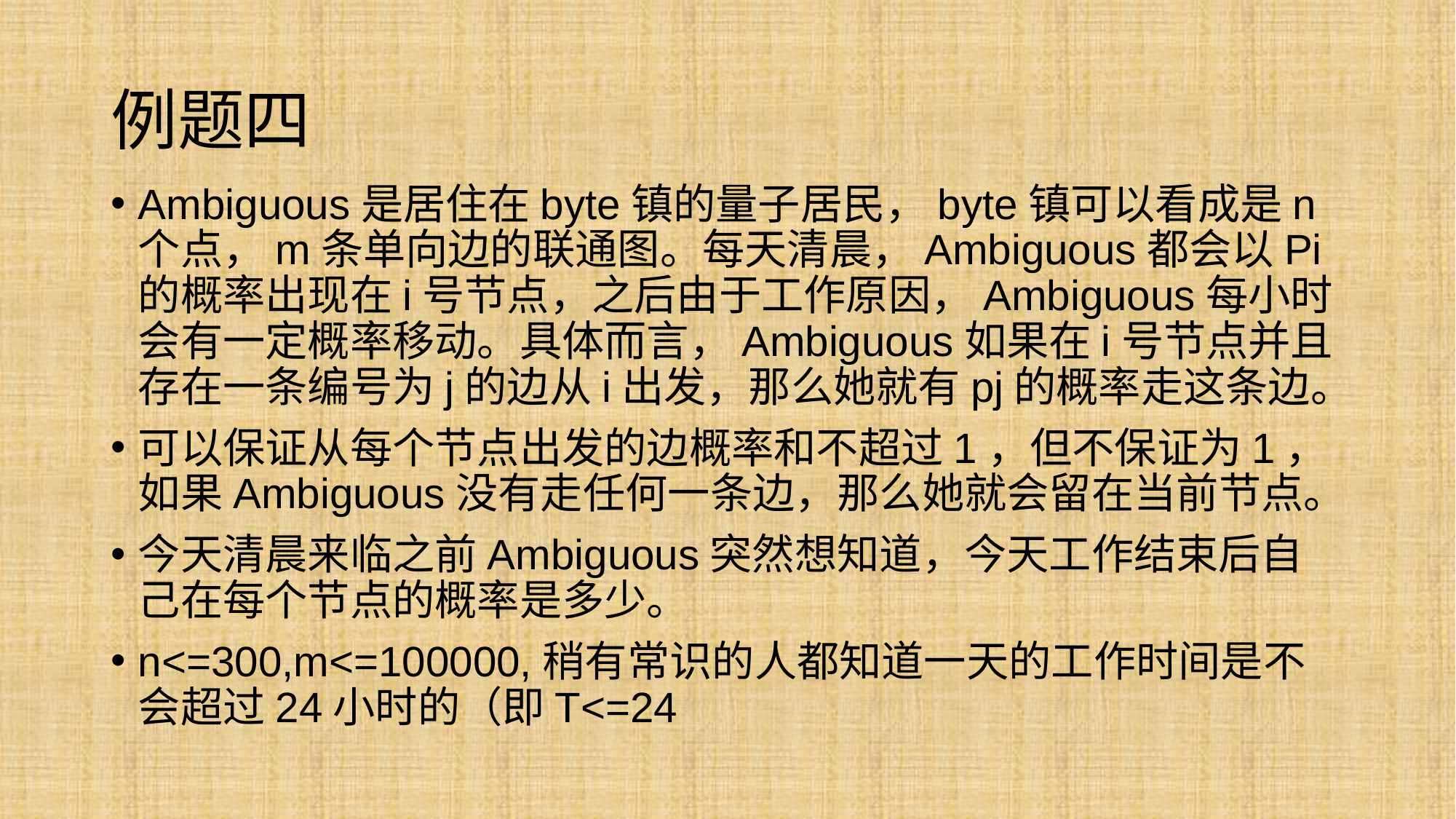

# 例题四
Ambiguous是居住在byte镇的量子居民，byte镇可以看成是n个点，m条单向边的联通图。每天清晨，Ambiguous都会以Pi的概率出现在i号节点，之后由于工作原因，Ambiguous每小时会有一定概率移动。具体而言，Ambiguous如果在i号节点并且存在一条编号为j的边从i出发，那么她就有pj的概率走这条边。
可以保证从每个节点出发的边概率和不超过1，但不保证为1，如果Ambiguous没有走任何一条边，那么她就会留在当前节点。
今天清晨来临之前Ambiguous突然想知道，今天工作结束后自己在每个节点的概率是多少。
n<=300,m<=100000,稍有常识的人都知道一天的工作时间是不会超过24小时的（即T<=24